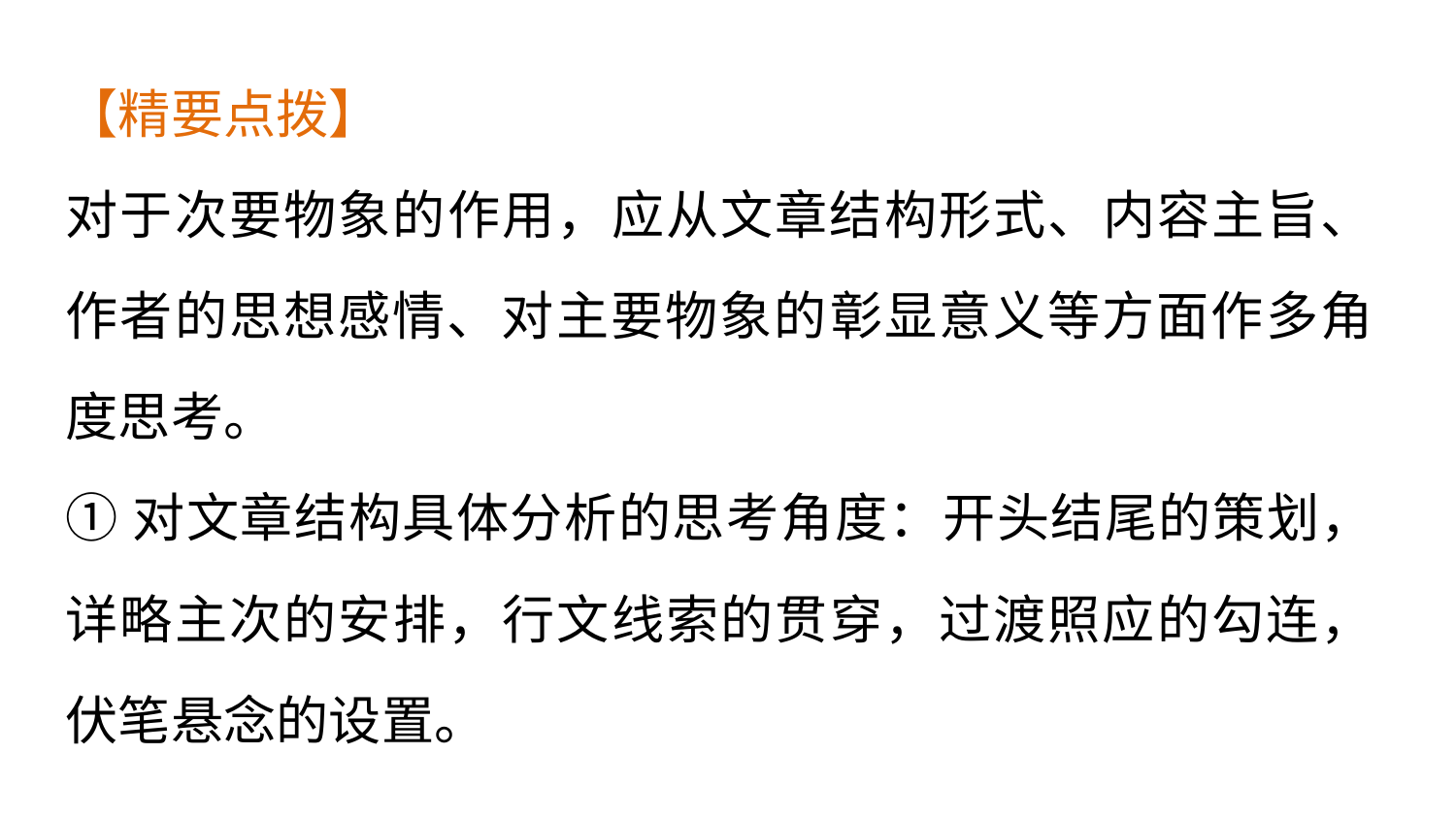

【精要点拨】
对于次要物象的作用，应从文章结构形式、内容主旨、作者的思想感情、对主要物象的彰显意义等方面作多角度思考。
①对文章结构具体分析的思考角度：开头结尾的策划，详略主次的安排，行文线索的贯穿，过渡照应的勾连，伏笔悬念的设置。